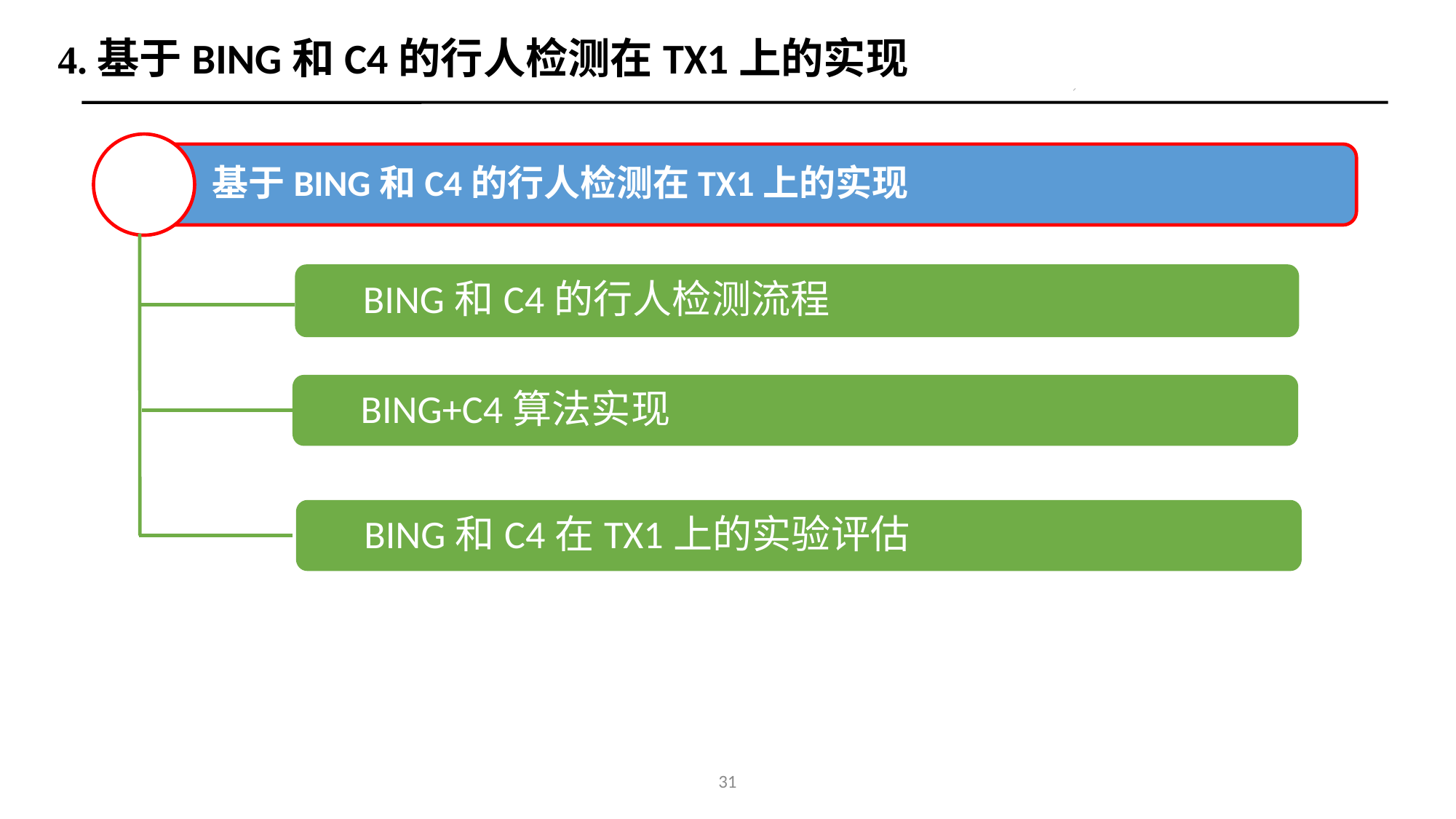

4.基于BING和C4的行人检测在TX1上的实现

基于BING和C4的行人检测在TX1上的实现
BING和C4的行人检测流程
BING+C4算法实现
BING和C4在TX1上的实验评估
31